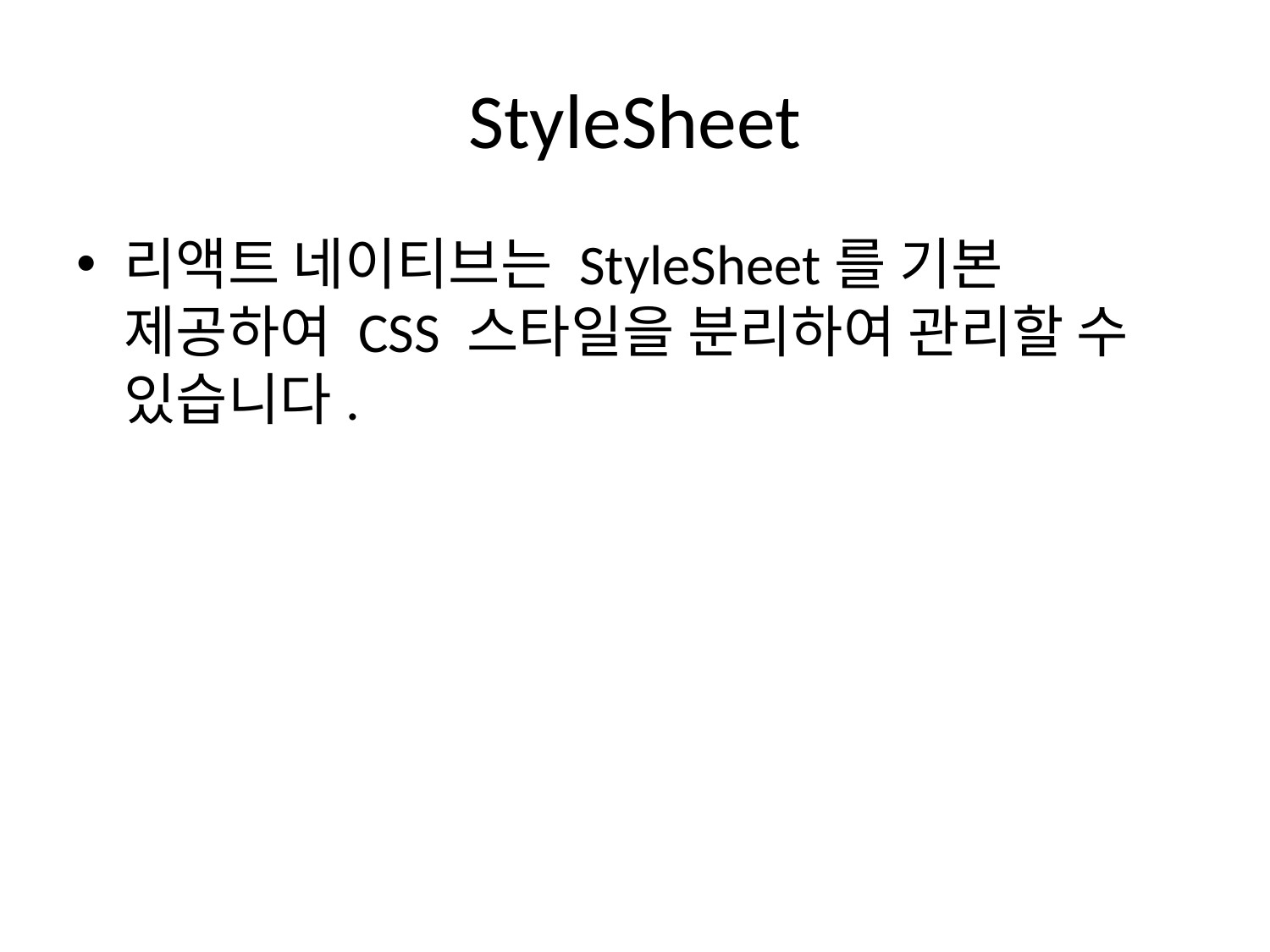

# StyleSheet
리액트 네이티브는 StyleSheet를 기본 제공하여 CSS 스타일을 분리하여 관리할 수 있습니다.